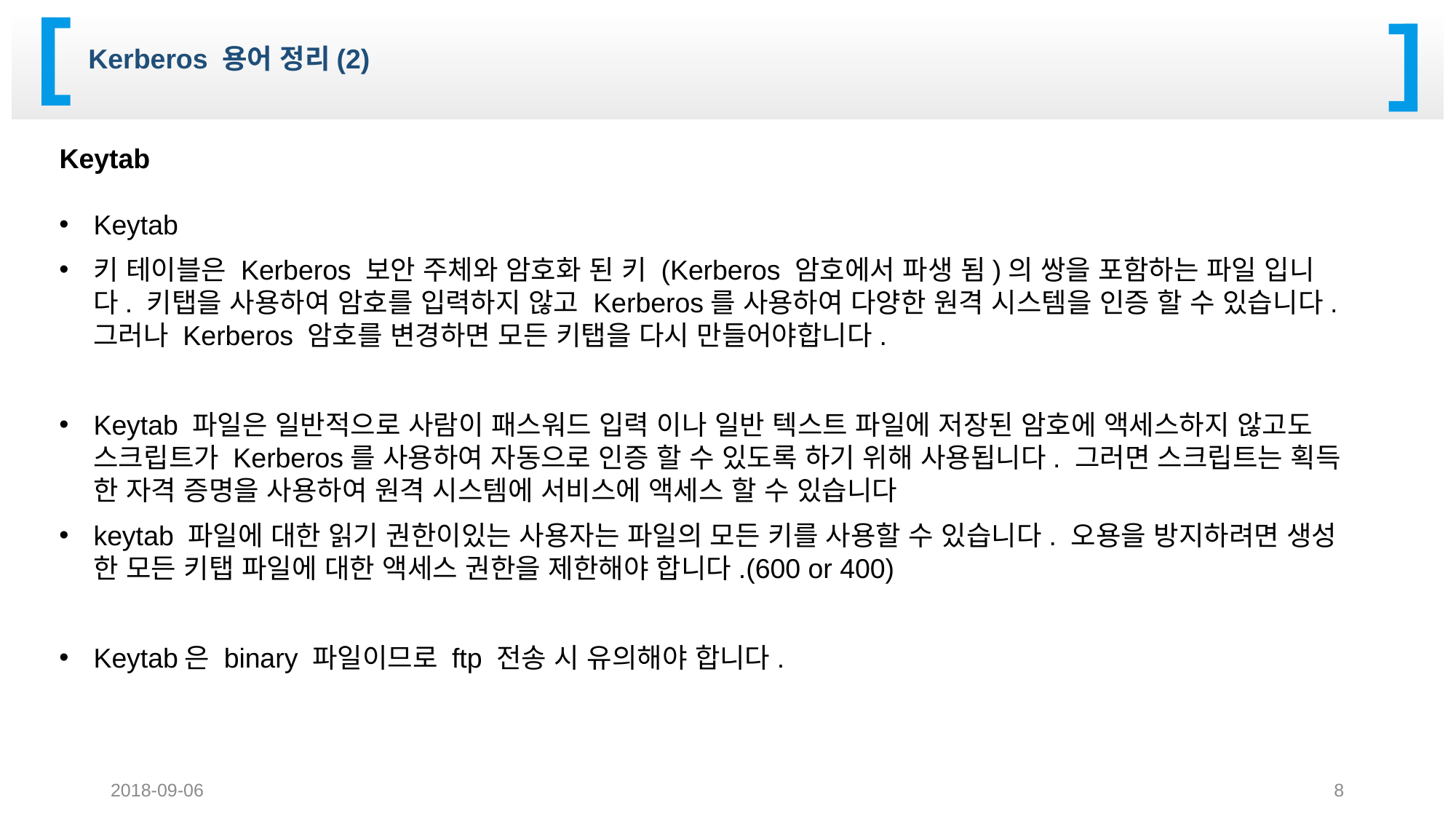

Kerberos 용어 정리(2)
Keytab
Keytab
키 테이블은 Kerberos 보안 주체와 암호화 된 키 (Kerberos 암호에서 파생 됨)의 쌍을 포함하는 파일 입니다. 키탭을 사용하여 암호를 입력하지 않고 Kerberos를 사용하여 다양한 원격 시스템을 인증 할 수 있습니다. 그러나 Kerberos 암호를 변경하면 모든 키탭을 다시 만들어야합니다.

Keytab 파일은 일반적으로 사람이 패스워드 입력 이나 일반 텍스트 파일에 저장된 암호에 액세스하지 않고도 스크립트가 Kerberos를 사용하여 자동으로 인증 할 수 있도록 하기 위해 사용됩니다. 그러면 스크립트는 획득 한 자격 증명을 사용하여 원격 시스템에 서비스에 액세스 할 수 있습니다
keytab 파일에 대한 읽기 권한이있는 사용자는 파일의 모든 키를 사용할 수 있습니다. 오용을 방지하려면 생성 한 모든 키탭 파일에 대한 액세스 권한을 제한해야 합니다.(600 or 400)

Keytab은 binary 파일이므로 ftp 전송 시 유의해야 합니다.